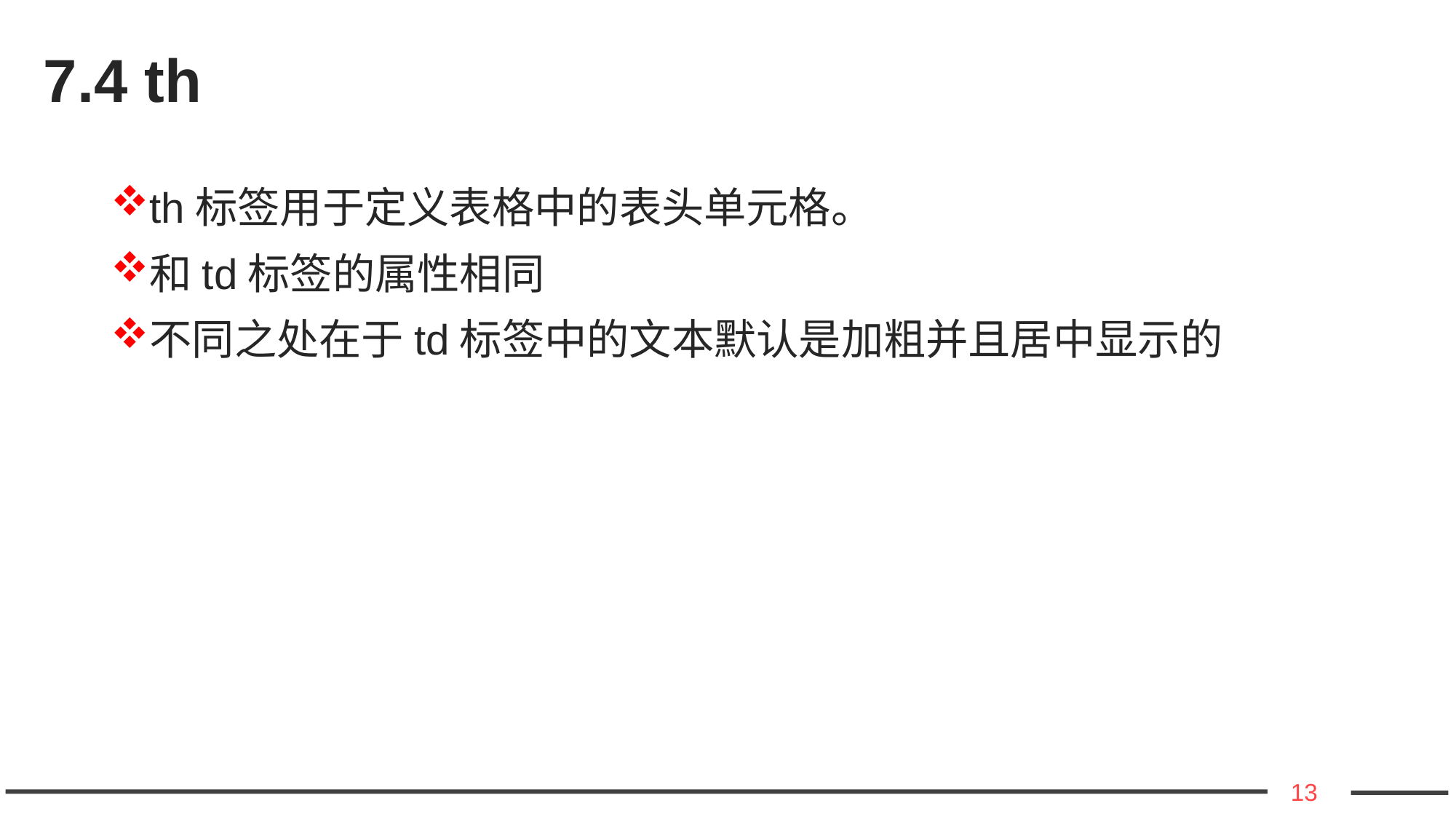

# 7.4 th
th标签用于定义表格中的表头单元格。
和td标签的属性相同
不同之处在于td标签中的文本默认是加粗并且居中显示的